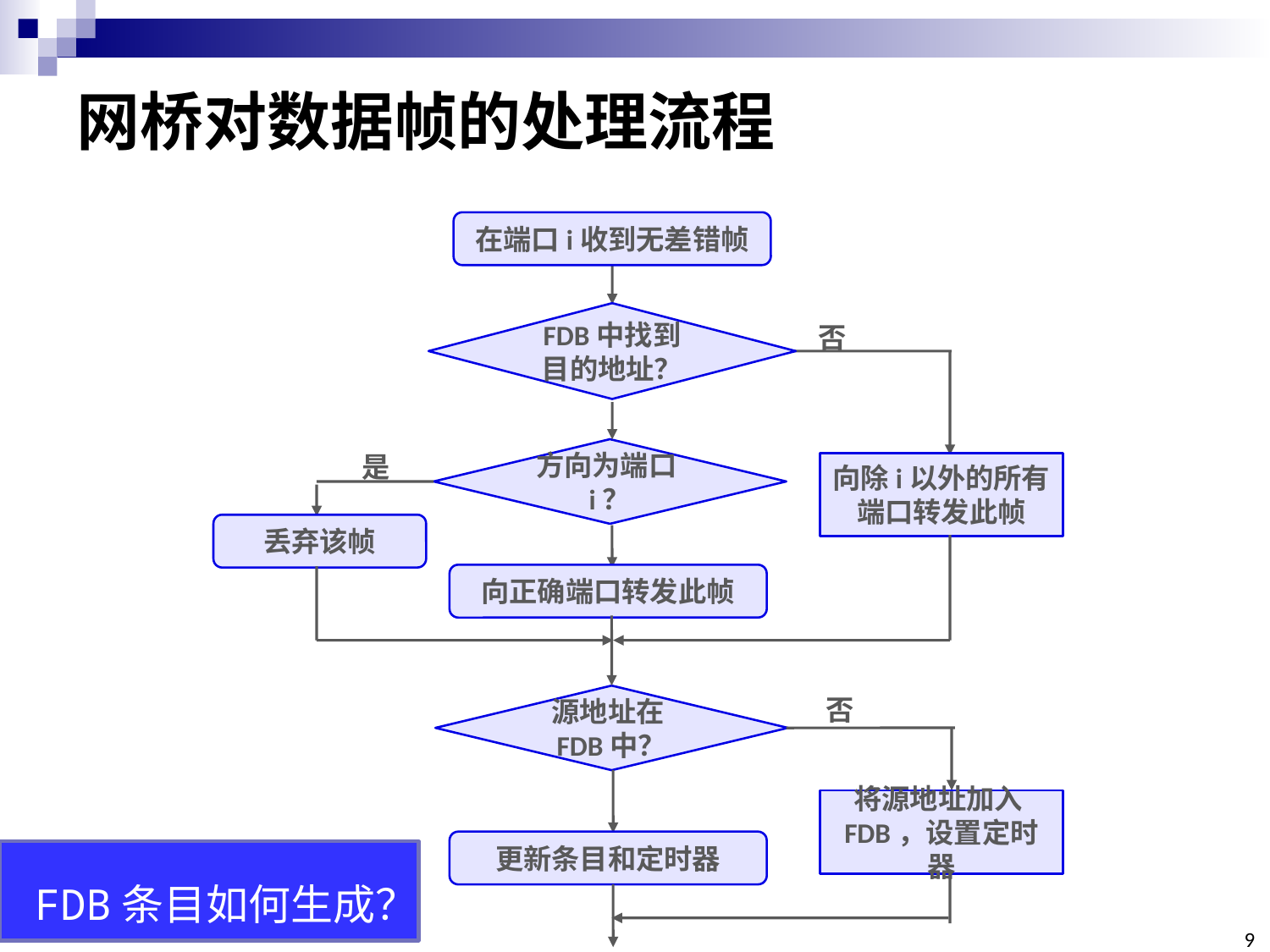

# 网桥对数据帧的处理流程
在端口i收到无差错帧

FDB中找到目的地址？
否

方向为端口i？
是
向除i以外的所有端口转发此帧

丢弃该帧

向正确端口转发此帧

否
源地址在FDB中？

将源地址加入FDB，设置定时器
更新条目和定时器

FDB条目如何生成？
9